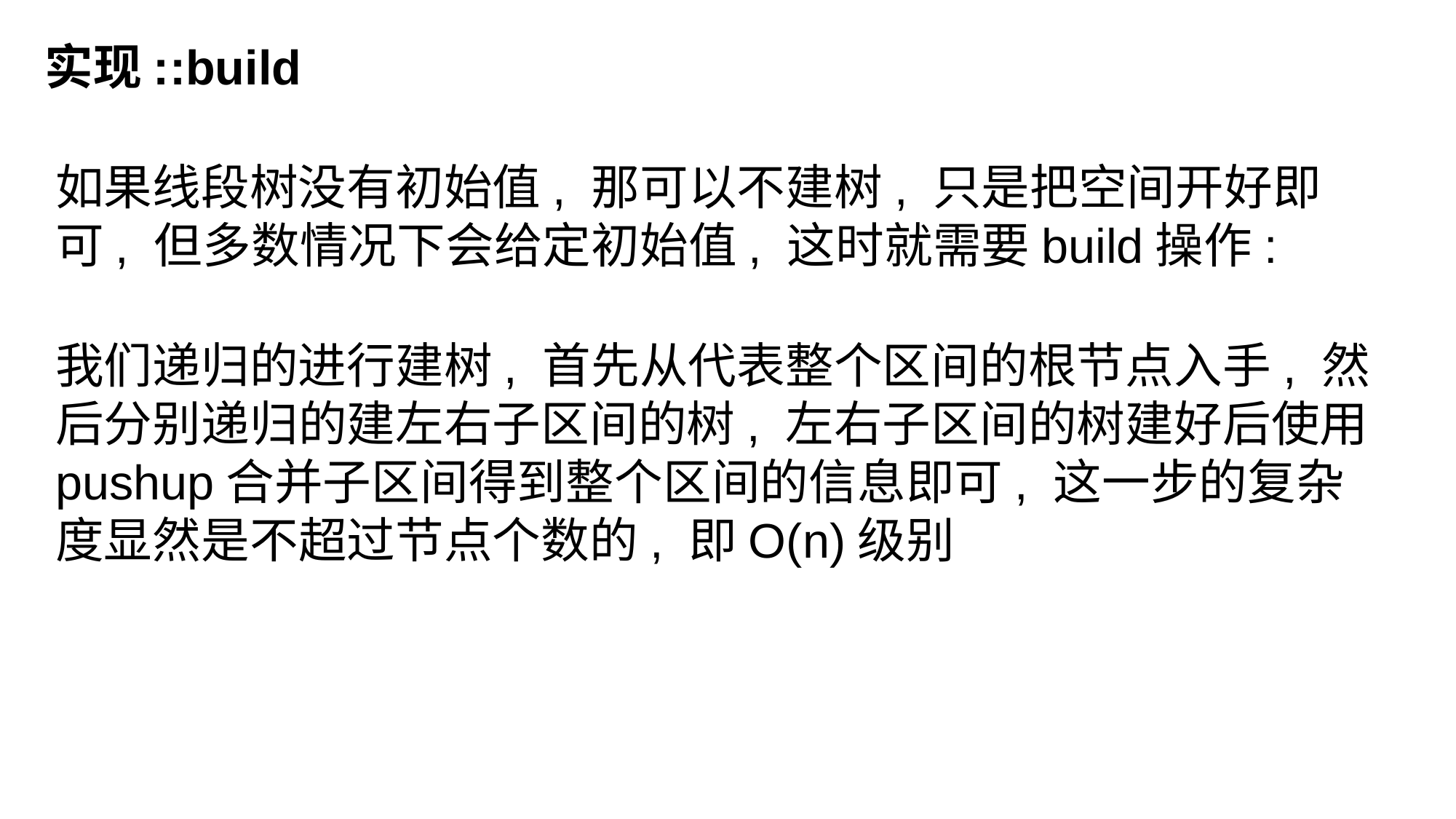

实现::build
如果线段树没有初始值, 那可以不建树, 只是把空间开好即可, 但多数情况下会给定初始值, 这时就需要build操作:
我们递归的进行建树, 首先从代表整个区间的根节点入手, 然后分别递归的建左右子区间的树, 左右子区间的树建好后使用pushup合并子区间得到整个区间的信息即可, 这一步的复杂度显然是不超过节点个数的, 即O(n)级别